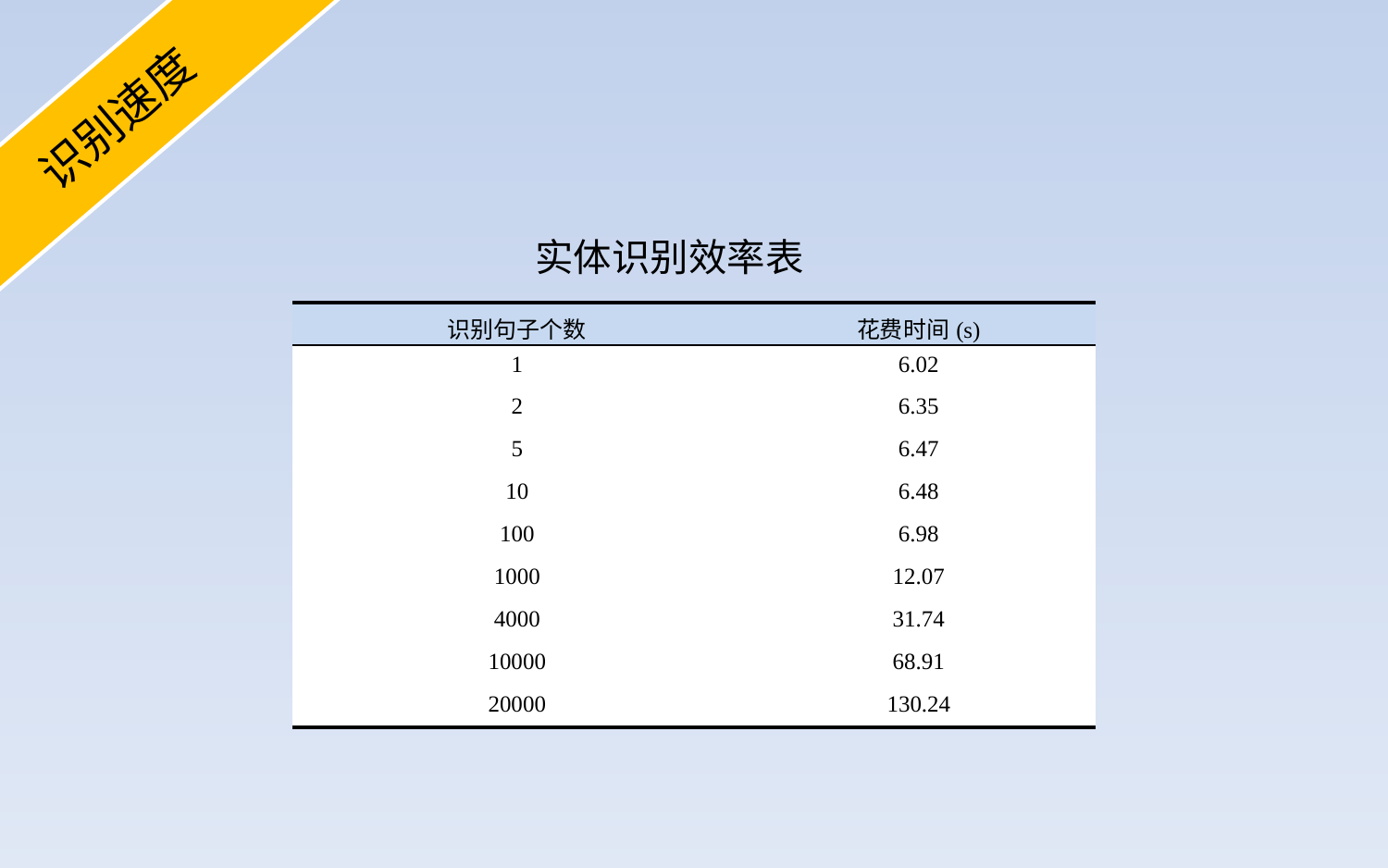

识别速度
# 实体识别效率表
| 识别句子个数 | 花费时间(s) |
| --- | --- |
| 1 | 6.02 |
| 2 | 6.35 |
| 5 | 6.47 |
| 10 | 6.48 |
| 100 | 6.98 |
| 1000 | 12.07 |
| 4000 | 31.74 |
| 10000 | 68.91 |
| 20000 | 130.24 |